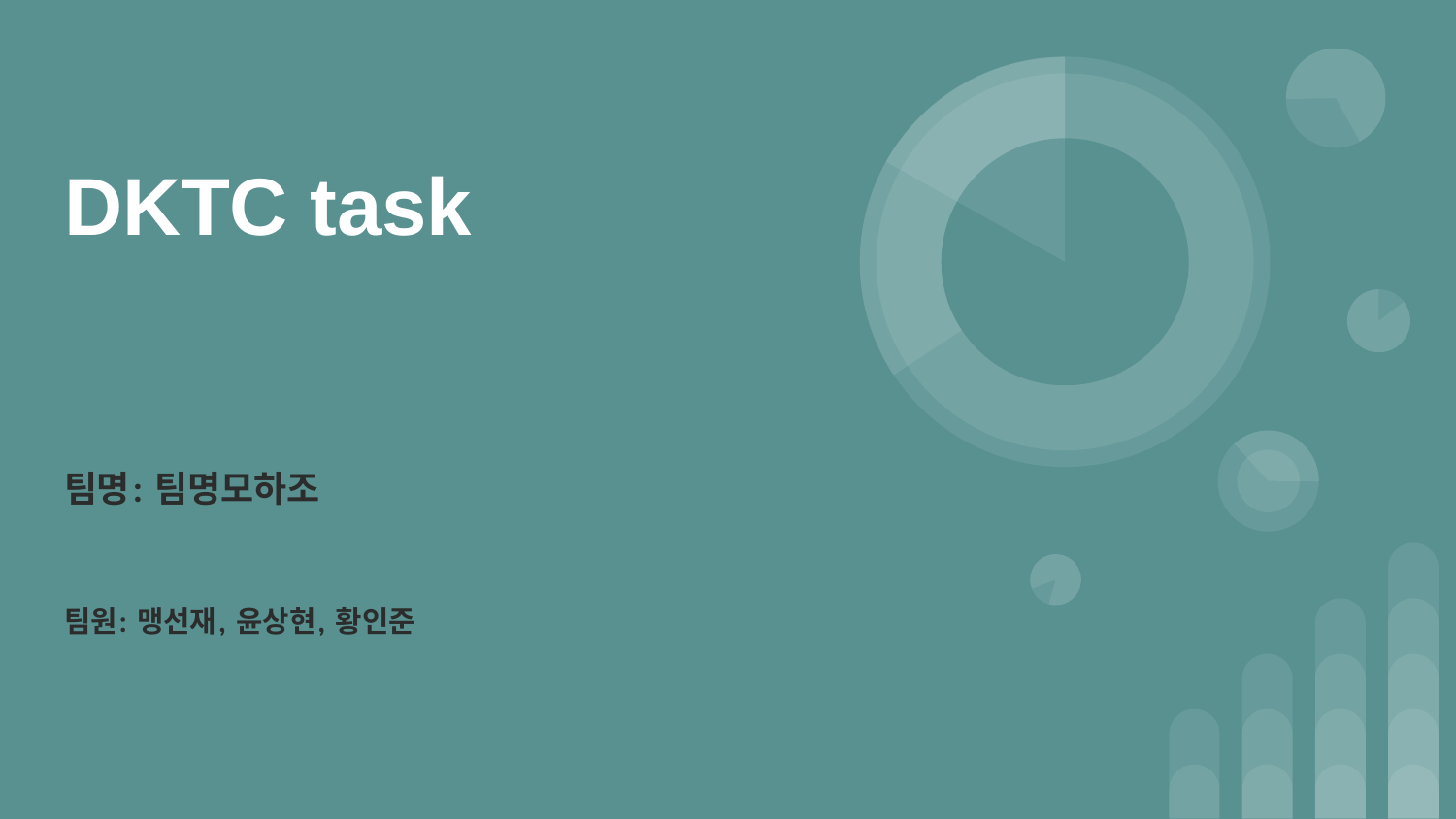

# DKTC task
팀명: 팀명모하조

팀원: 맹선재, 윤상현, 황인준